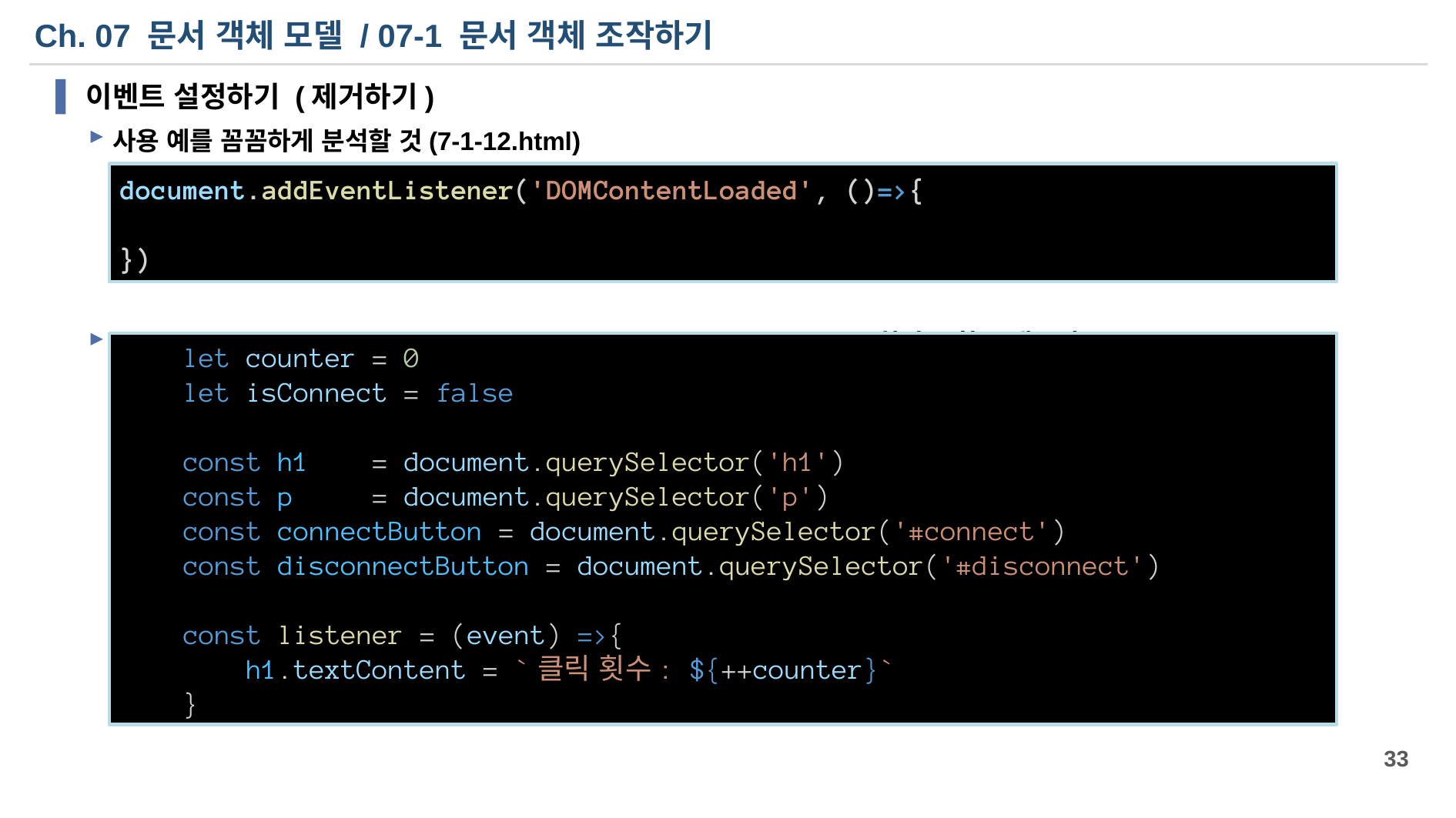

# Ch. 07 문서 객체 모델 / 07-1 문서 객체 조작하기
이벤트 설정하기 (제거하기)
사용 예를 꼼꼼하게 분석할 것(7-1-12.html)

document.addEventListener('DOMContentLoaded', ()=>{}) 화살표 함수 내부의 코드(1/2)

document.addEventListener('DOMContentLoaded', ()=>{

})
    let counter = 0
    let isConnect = false
    const h1    = document.querySelector('h1')
    const p     = document.querySelector('p')
    const connectButton = document.querySelector('#connect')
    const disconnectButton = document.querySelector('#disconnect')
    const listener = (event) =>{
        h1.textContent = `클릭 횟수: ${++counter}`
    }
33